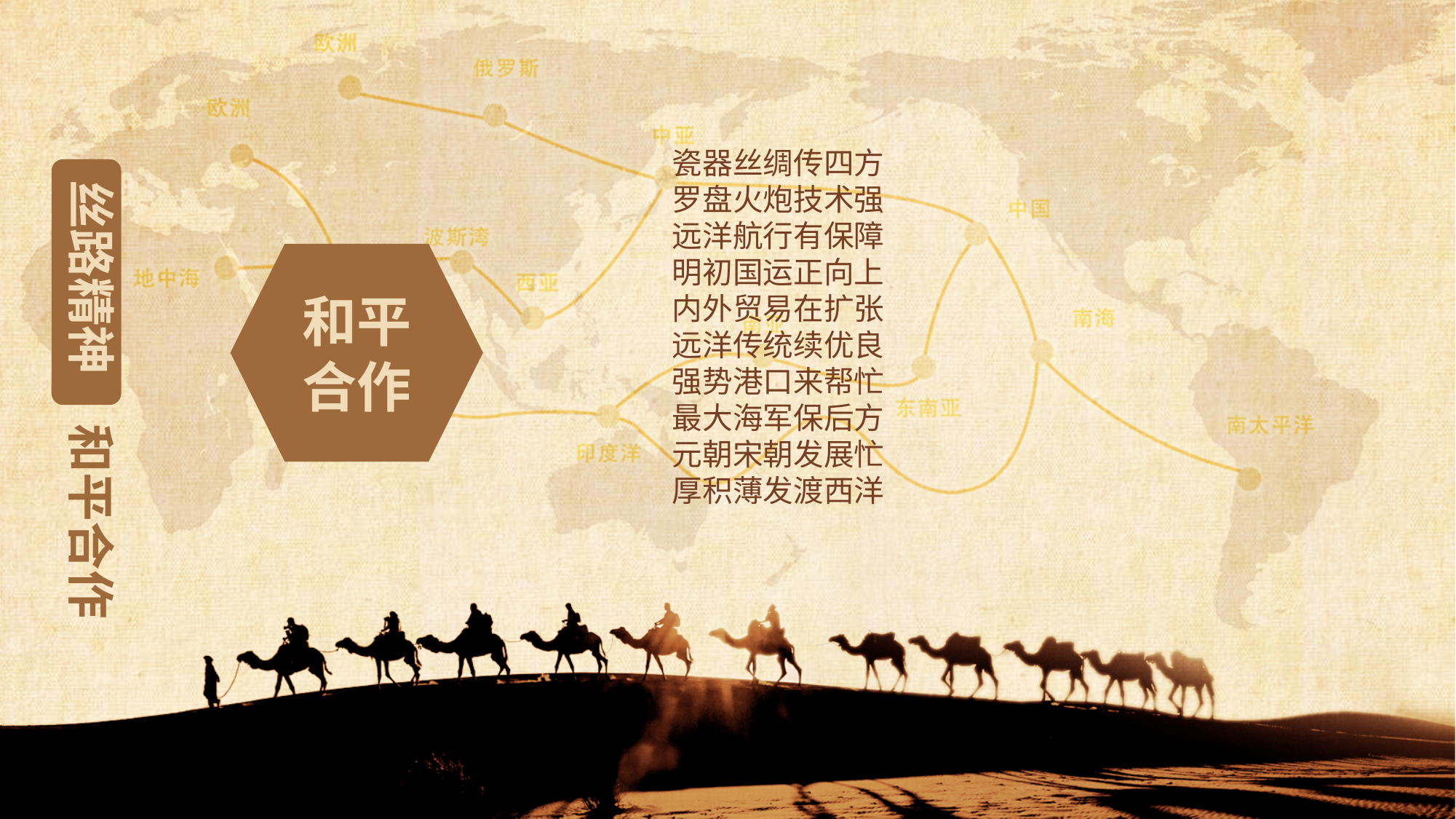

瓷器丝绸传四方
罗盘火炮技术强
远洋航行有保障
明初国运正向上
内外贸易在扩张
远洋传统续优良
强势港口来帮忙
最大海军保后方
元朝宋朝发展忙
厚积薄发渡西洋

丝路精神
和平合作
和平合作